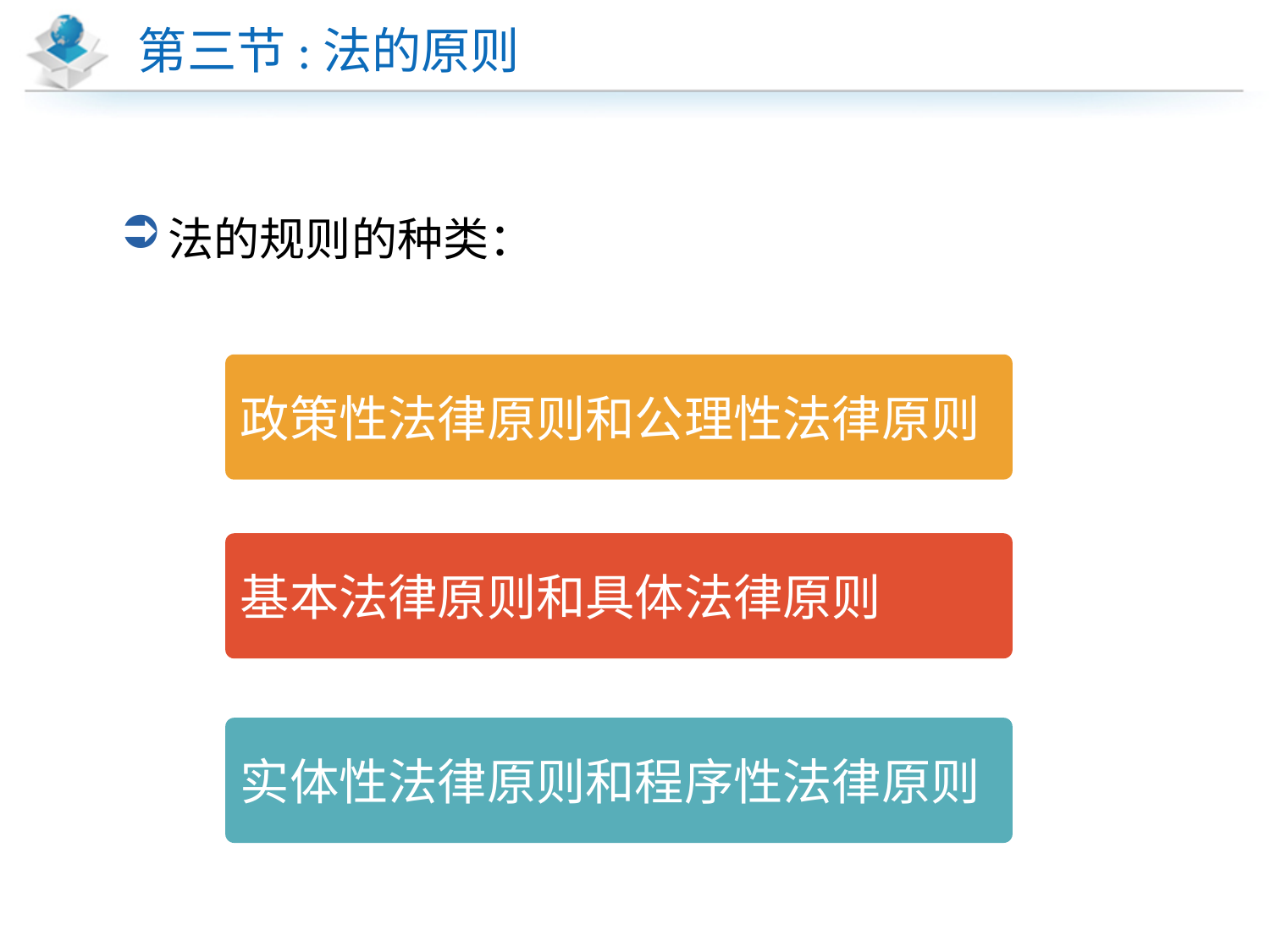

# 第三节:法的原则
法的规则的种类：
政策性法律原则和公理性法律原则
基本法律原则和具体法律原则
实体性法律原则和程序性法律原则